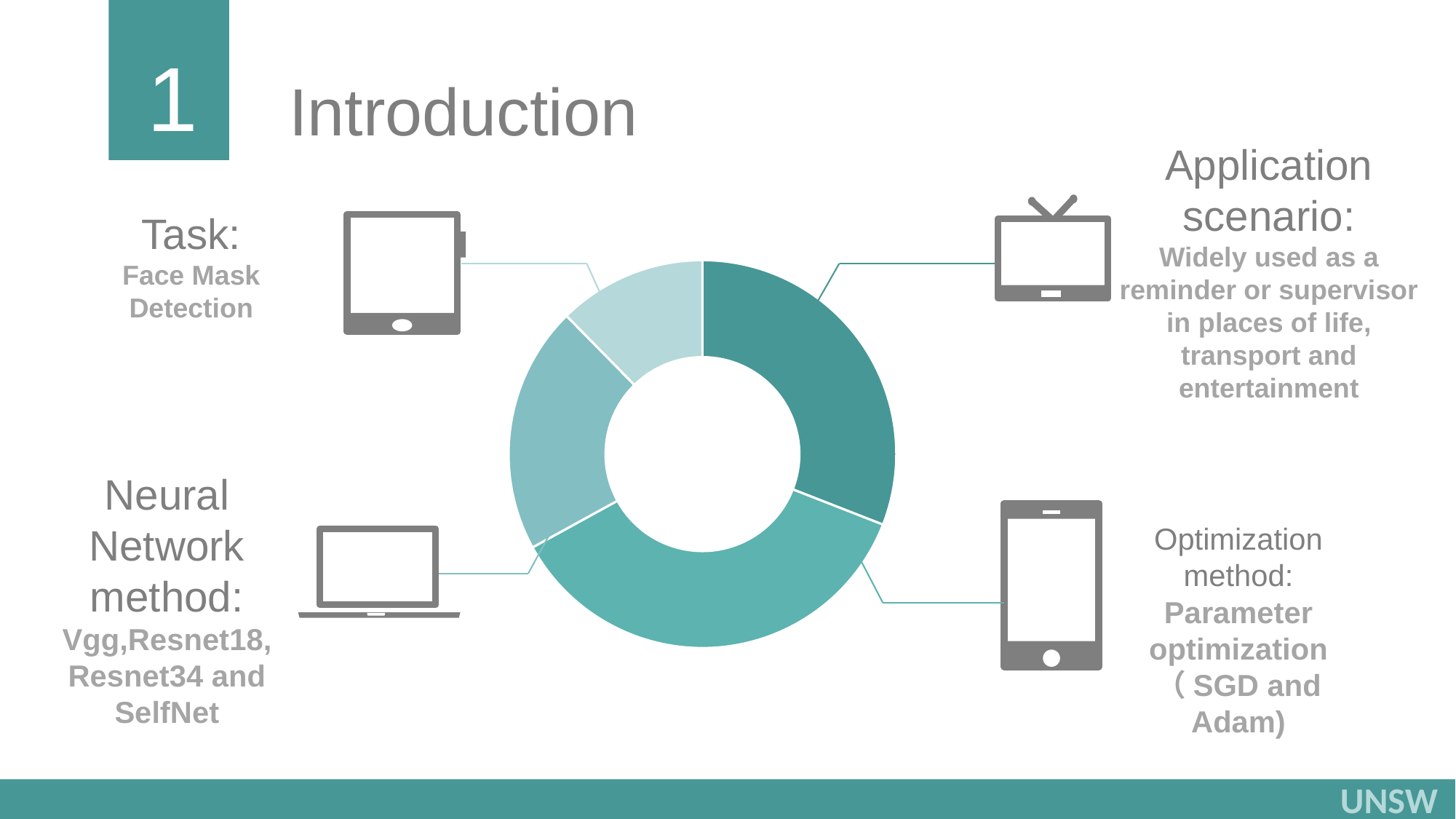

1
Introduction
Application scenario:
Widely used as a reminder or supervisor in places of life, transport and entertainment

Task:
Face Mask Detection

### Chart

| Category | 销售额 |
|---|---|
| 第一季度 | 3.0 |
| 第二季度 | 3.5 |
| 第三季度 | 2.0 |
| 第四季度 | 1.2 |
Neural Network method:
Vgg,Resnet18, Resnet34 and SelfNet

Optimization method:
Parameter optimization
（SGD and Adam)

UNSW